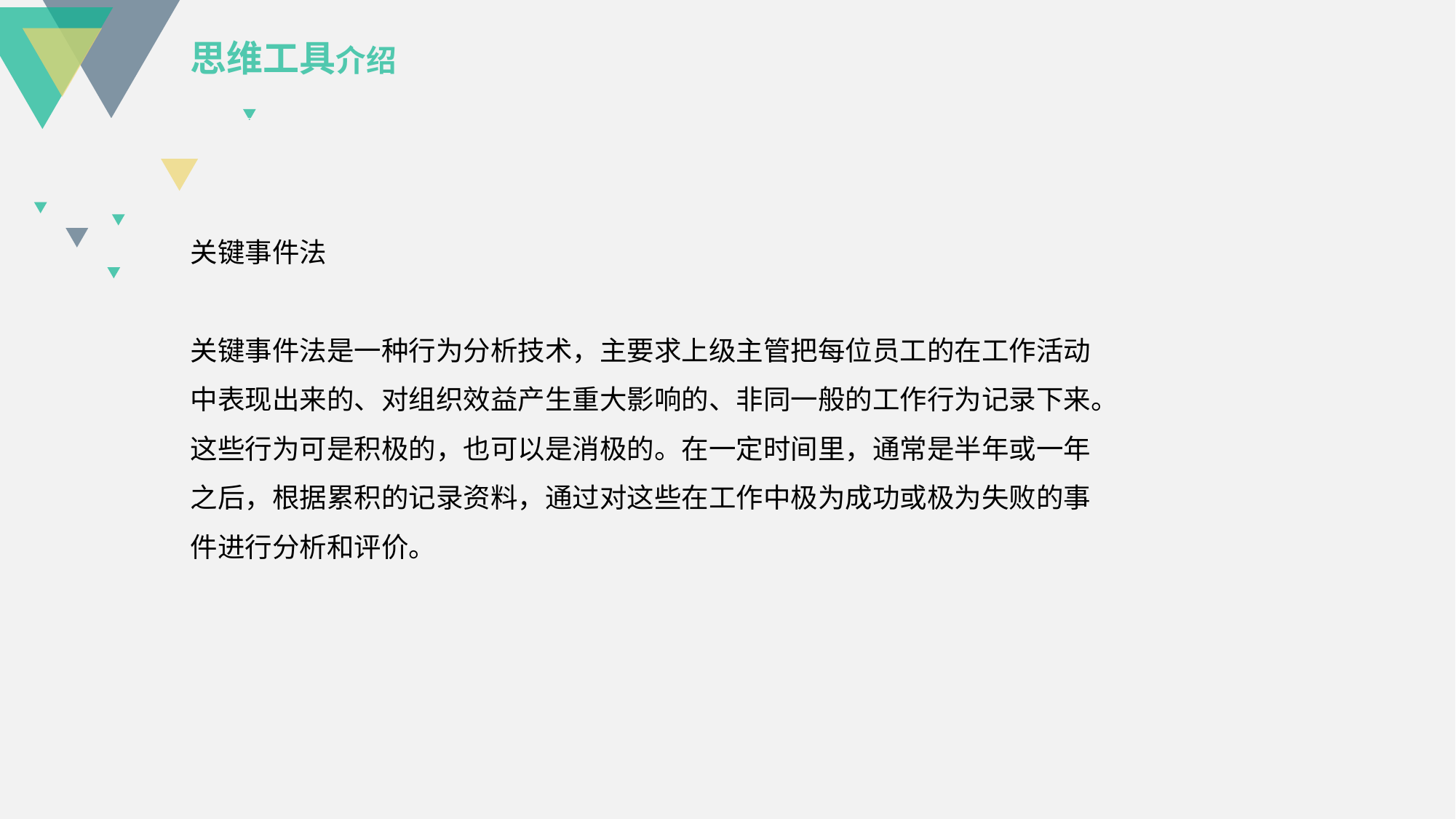

思维工具介绍
关键事件法

关键事件法是一种行为分析技术，主要求上级主管把每位员工的在工作活动中表现出来的、对组织效益产生重大影响的、非同一般的工作行为记录下来。这些行为可是积极的，也可以是消极的。在一定时间里，通常是半年或一年之后，根据累积的记录资料，通过对这些在工作中极为成功或极为失败的事件进行分析和评价。